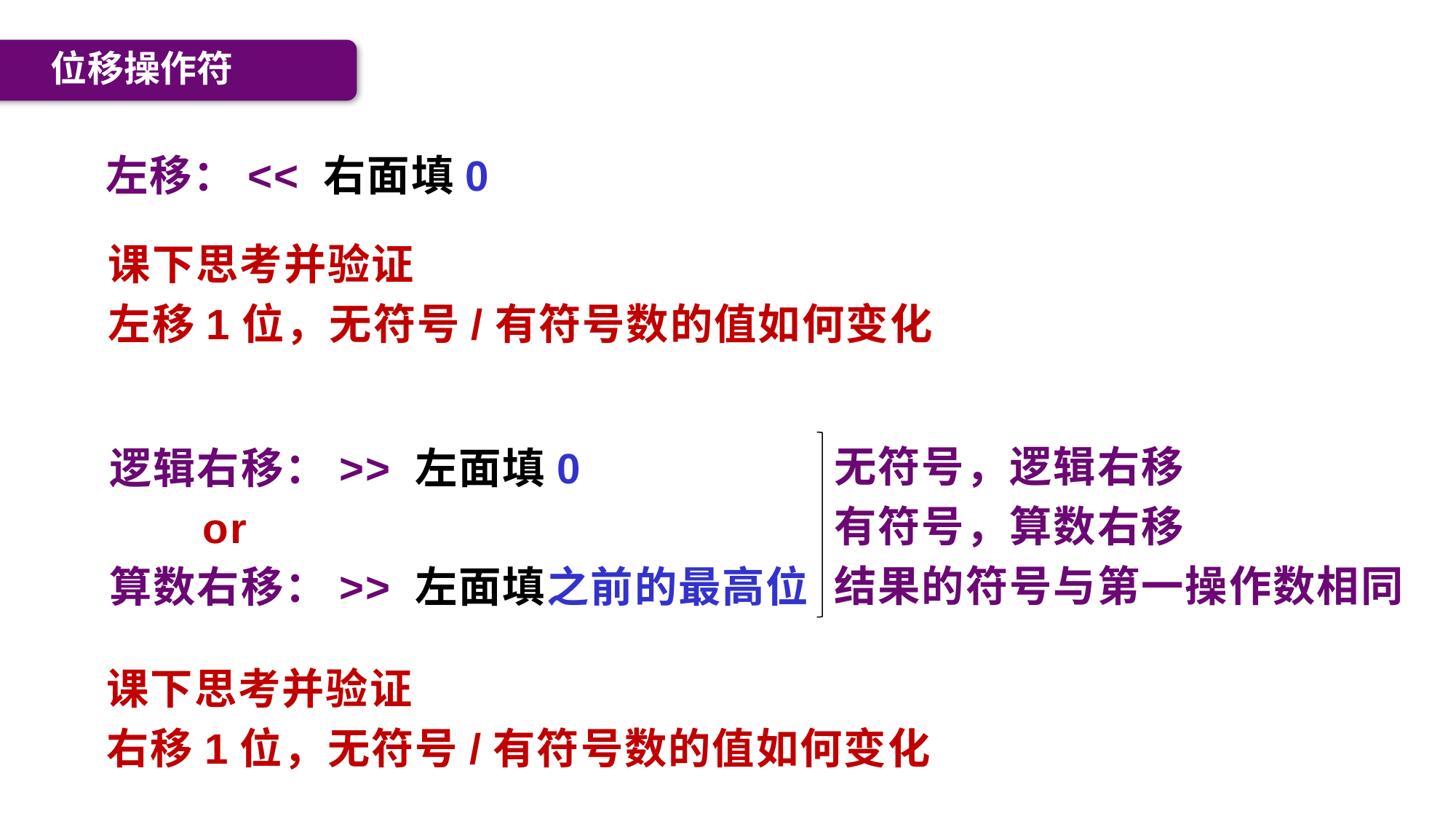

位移操作符
左移：<< 右面填0
课下思考并验证
左移1位，无符号/有符号数的值如何变化

无符号，逻辑右移
有符号，算数右移
结果的符号与第一操作数相同
逻辑右移：>> 左面填0
       or
算数右移：>> 左面填之前的最高位
课下思考并验证
右移1位，无符号/有符号数的值如何变化